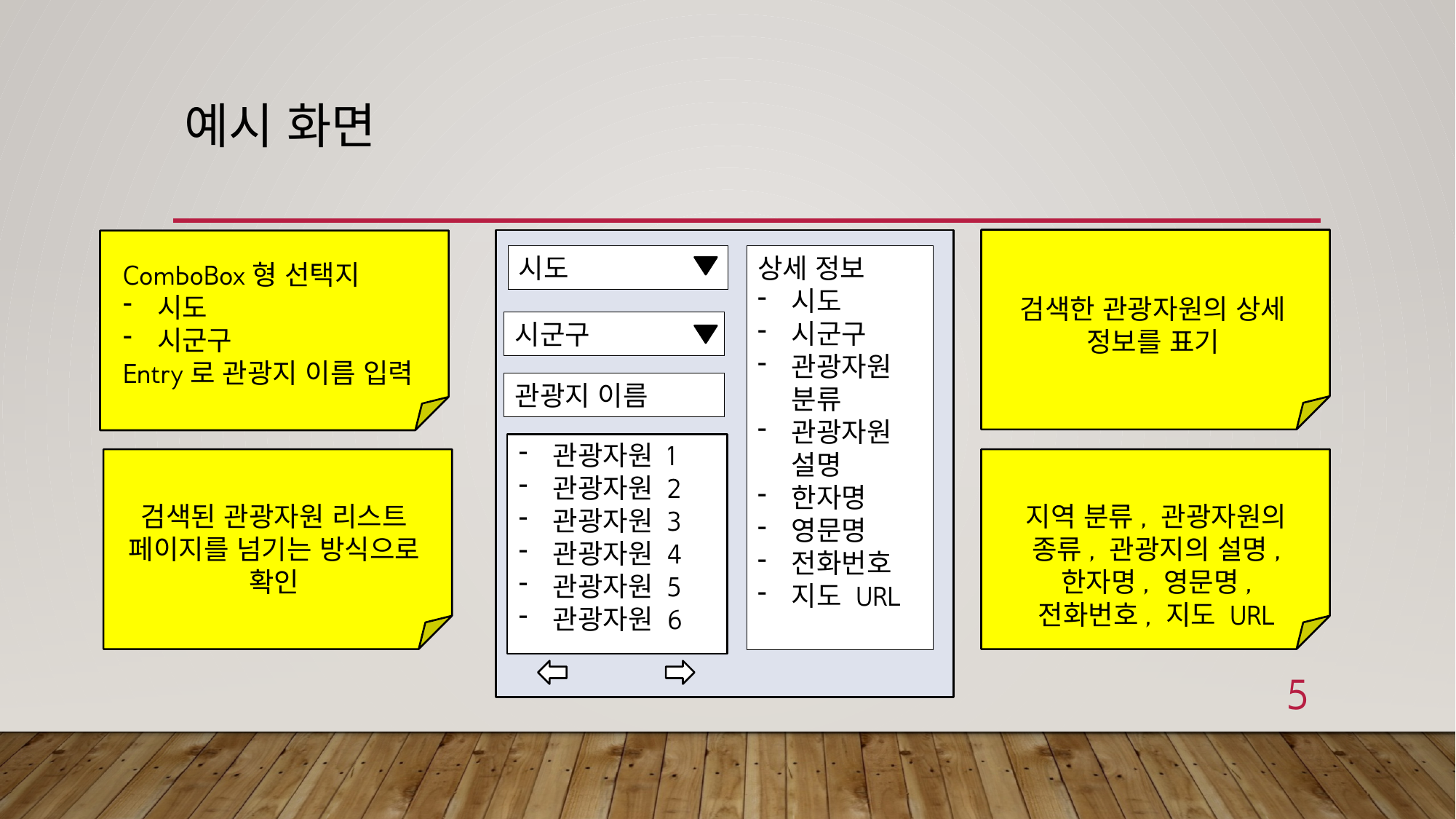

# 예시 화면

시도
상세 정보
시도
시군구
관광자원 분류
관광자원 설명
한자명
영문명
전화번호
지도 URL

ComboBox형 선택지
시도
시군구
Entry로 관광지 이름 입력

검색한 관광자원의 상세 정보를 표기
시군구

관광지 이름
관광자원 1
관광자원 2
관광자원 3
관광자원 4
관광자원 5
관광자원 6

검색된 관광자원 리스트
페이지를 넘기는 방식으로 확인
지역 분류, 관광자원의 종류, 관광지의 설명, 한자명, 영문명, 전화번호, 지도 URL

5